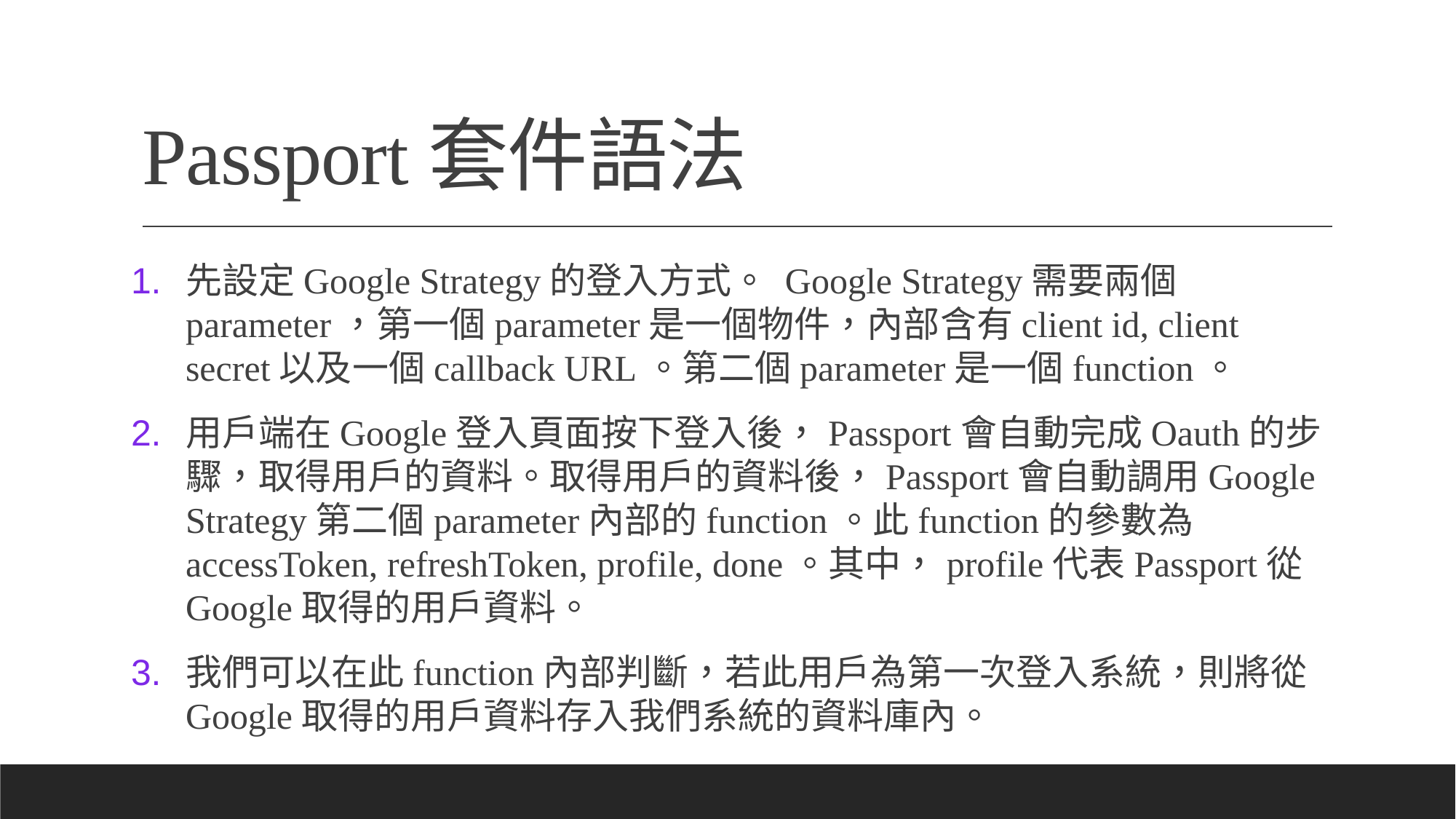

# Passport套件語法
先設定Google Strategy的登入方式。 Google Strategy需要兩個parameter，第一個parameter是一個物件，內部含有client id, client secret以及一個callback URL。第二個parameter是一個function。
用戶端在Google登入頁面按下登入後，Passport會自動完成Oauth的步驟，取得用戶的資料。取得用戶的資料後，Passport會自動調用Google Strategy第二個parameter內部的function。此function的參數為accessToken, refreshToken, profile, done。其中，profile代表Passport從Google取得的用戶資料。
我們可以在此function內部判斷，若此用戶為第一次登入系統，則將從Google取得的用戶資料存入我們系統的資料庫內。